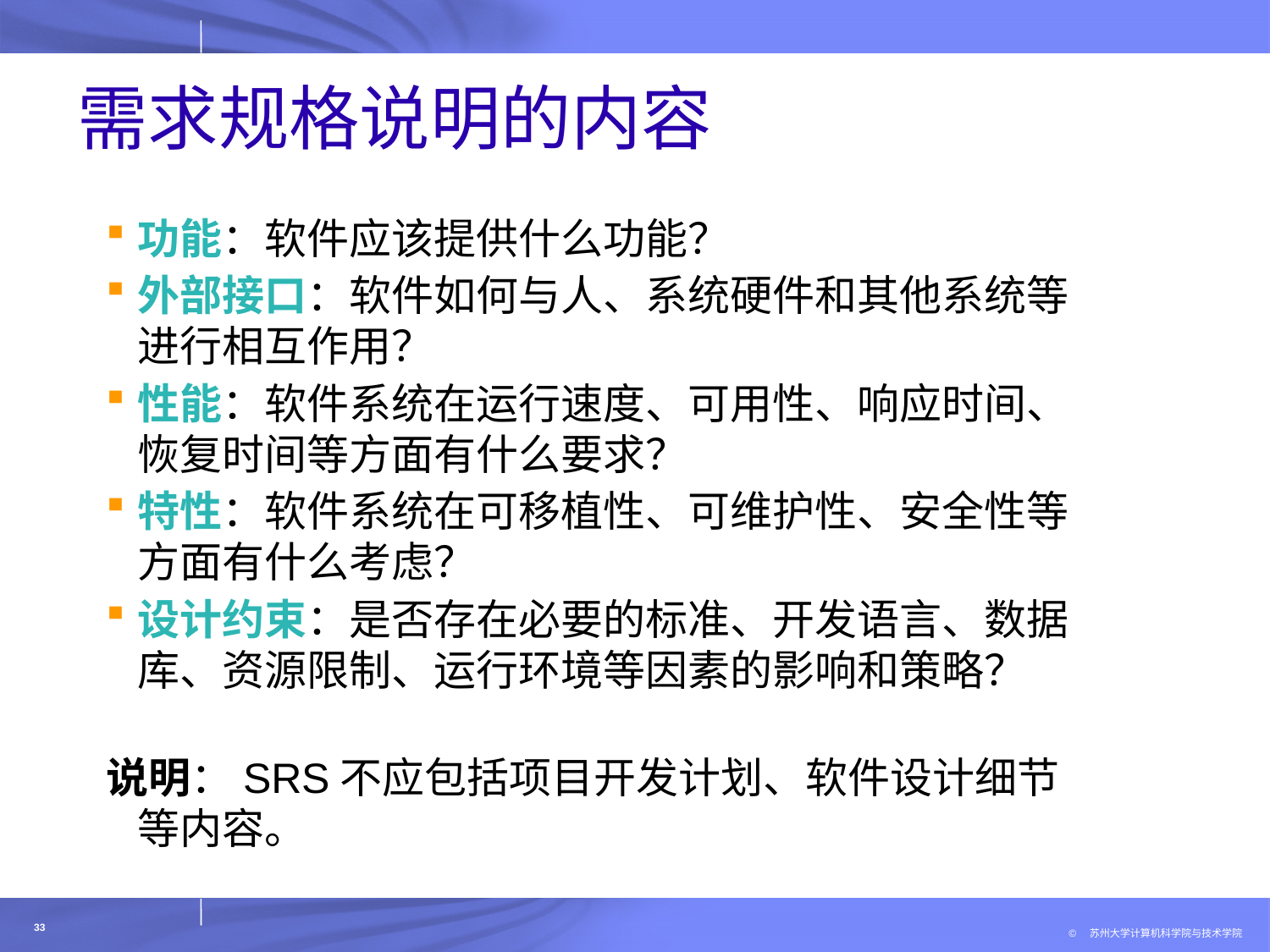

# 需求规格说明的内容
功能：软件应该提供什么功能？
外部接口：软件如何与人、系统硬件和其他系统等进行相互作用？
性能：软件系统在运行速度、可用性、响应时间、恢复时间等方面有什么要求？
特性：软件系统在可移植性、可维护性、安全性等方面有什么考虑？
设计约束：是否存在必要的标准、开发语言、数据库、资源限制、运行环境等因素的影响和策略？

说明：SRS不应包括项目开发计划、软件设计细节等内容。

33